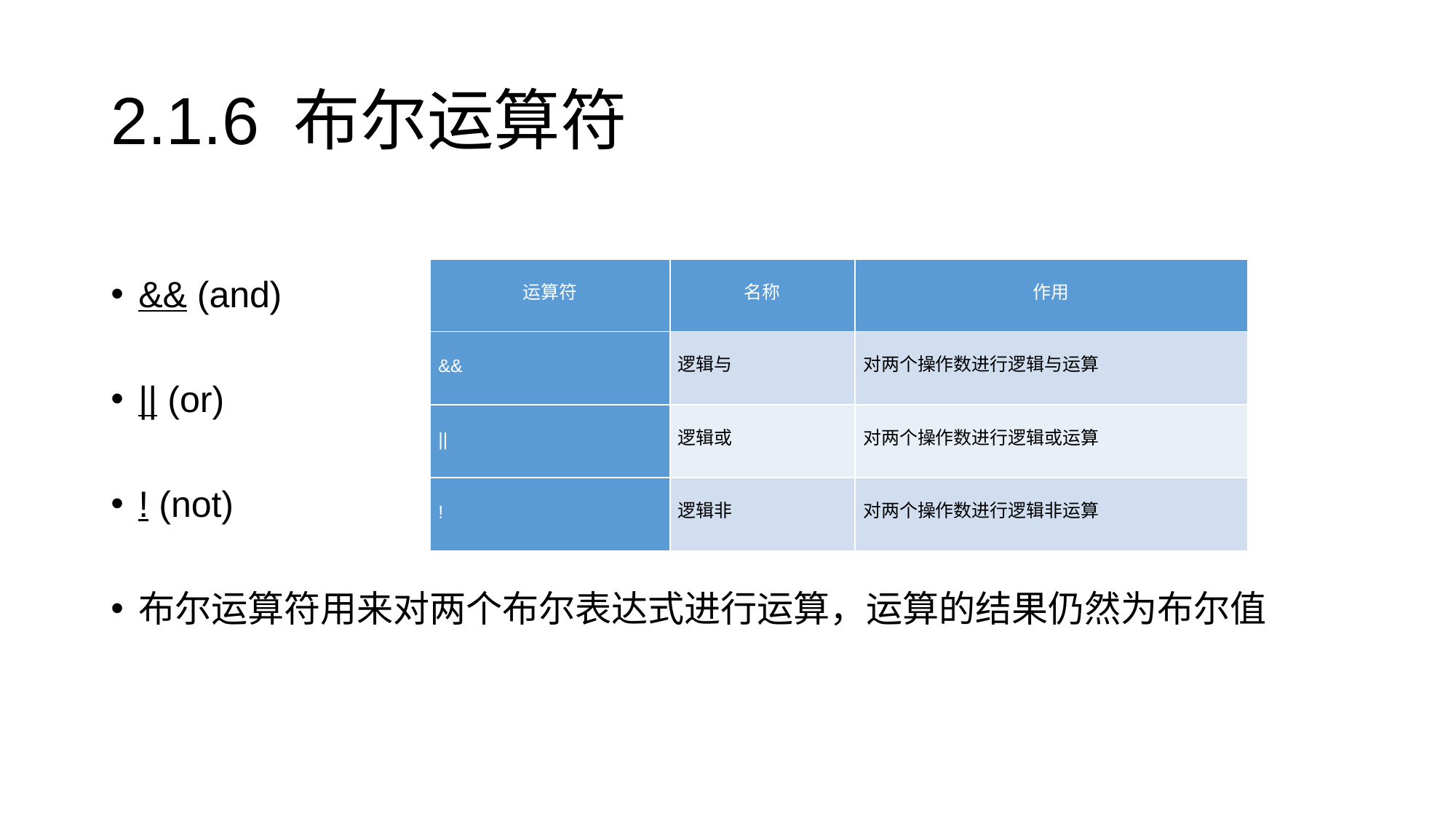

# 2.1.6 布尔运算符
&& (and)
|| (or)
! (not)
布尔运算符用来对两个布尔表达式进行运算，运算的结果仍然为布尔值
| 运算符 | 名称 | 作用 |
| --- | --- | --- |
| && | 逻辑与 | 对两个操作数进行逻辑与运算 |
| || | 逻辑或 | 对两个操作数进行逻辑或运算 |
| ! | 逻辑非 | 对两个操作数进行逻辑非运算 |